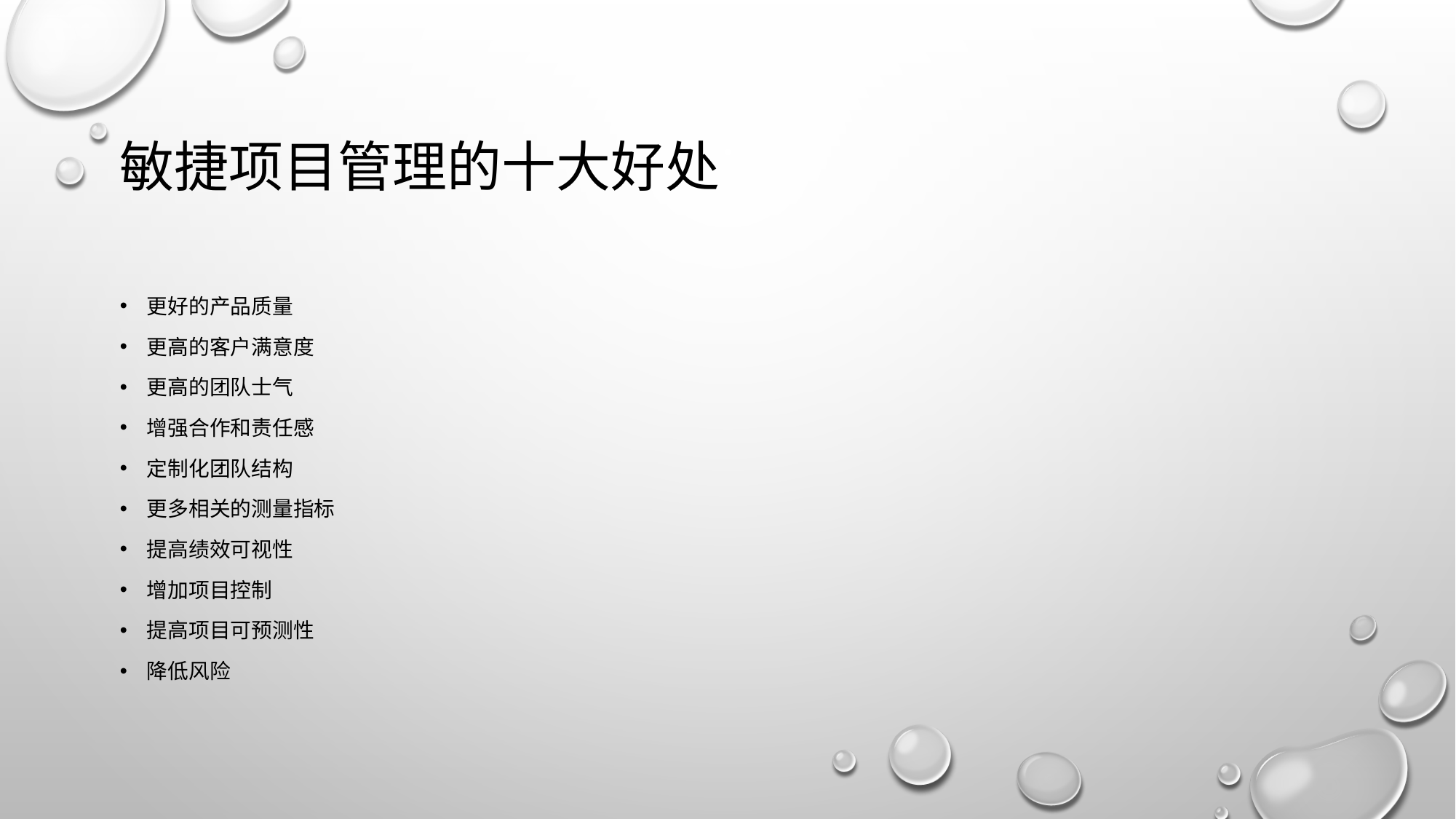

# 敏捷项目管理的十大好处
更好的产品质量
更高的客户满意度
更高的团队士气
增强合作和责任感
定制化团队结构
更多相关的测量指标
提高绩效可视性
增加项目控制
提高项目可预测性
降低风险